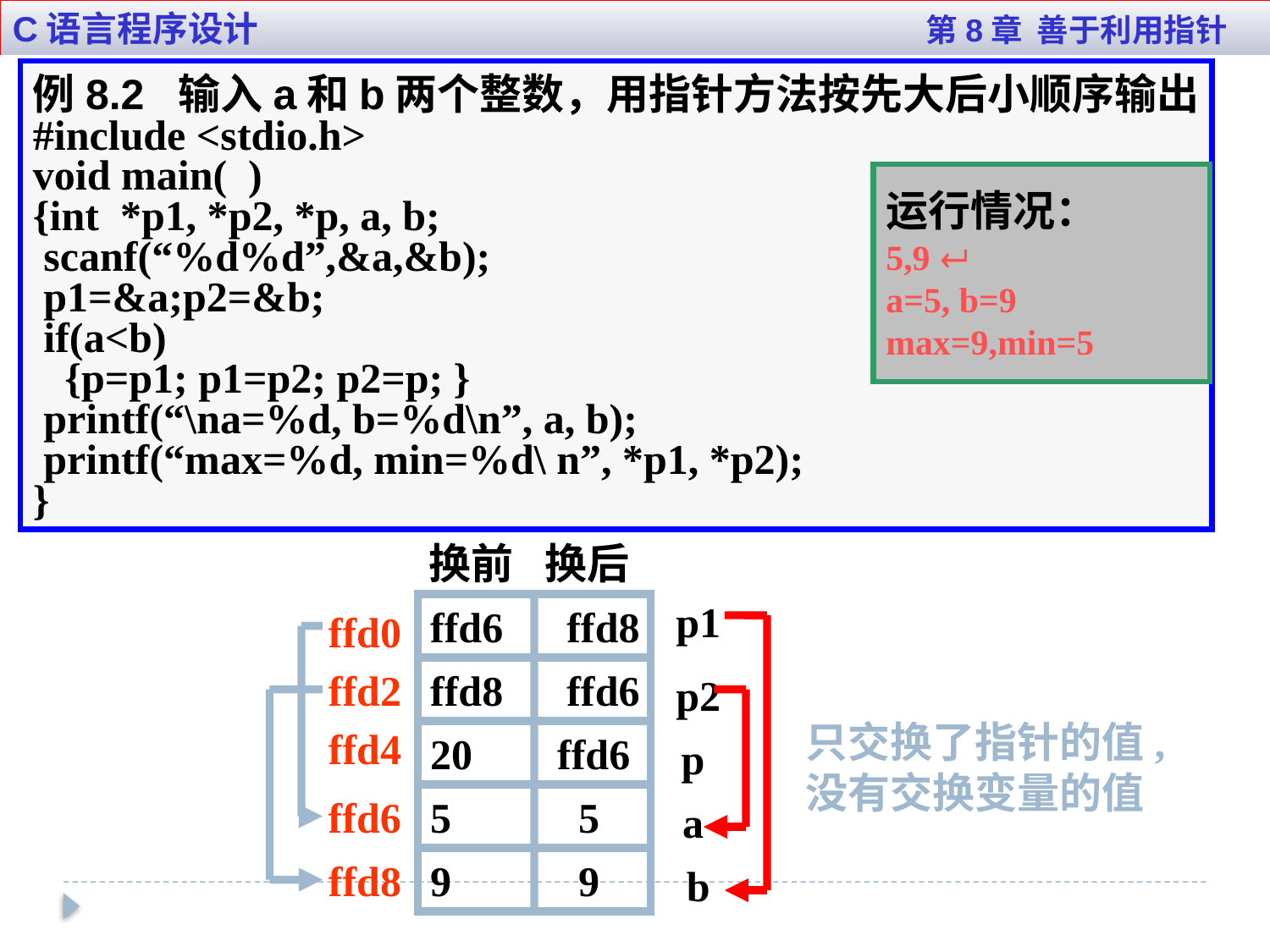

C语言程序设计                                                                                   第8章  善于利用指针
例8.2  输入a和b两个整数，用指针方法按先大后小顺序输出
#include <stdio.h>
void main(  )
{int  *p1, *p2, *p, a, b;
 scanf(“%d%d”,&a,&b);
 p1=&a;p2=&b;
 if(a<b)
   {p=p1; p1=p2; p2=p; }
 printf(“\na=%d, b=%d\n”, a, b);
 printf(“max=%d, min=%d\ n”, *p1, *p2);
}
运行情况：
5,9 ↵
a=5, b=9
max=9,min=5
换前
换后
ffd6      ffd8

20        ffd6
9            9
p1
p2
p
a
b
ffd0
ffd2
ffd4
ffd6
ffd8

ffd8      ffd6
5            5
只交换了指针的值,没有交换变量的值